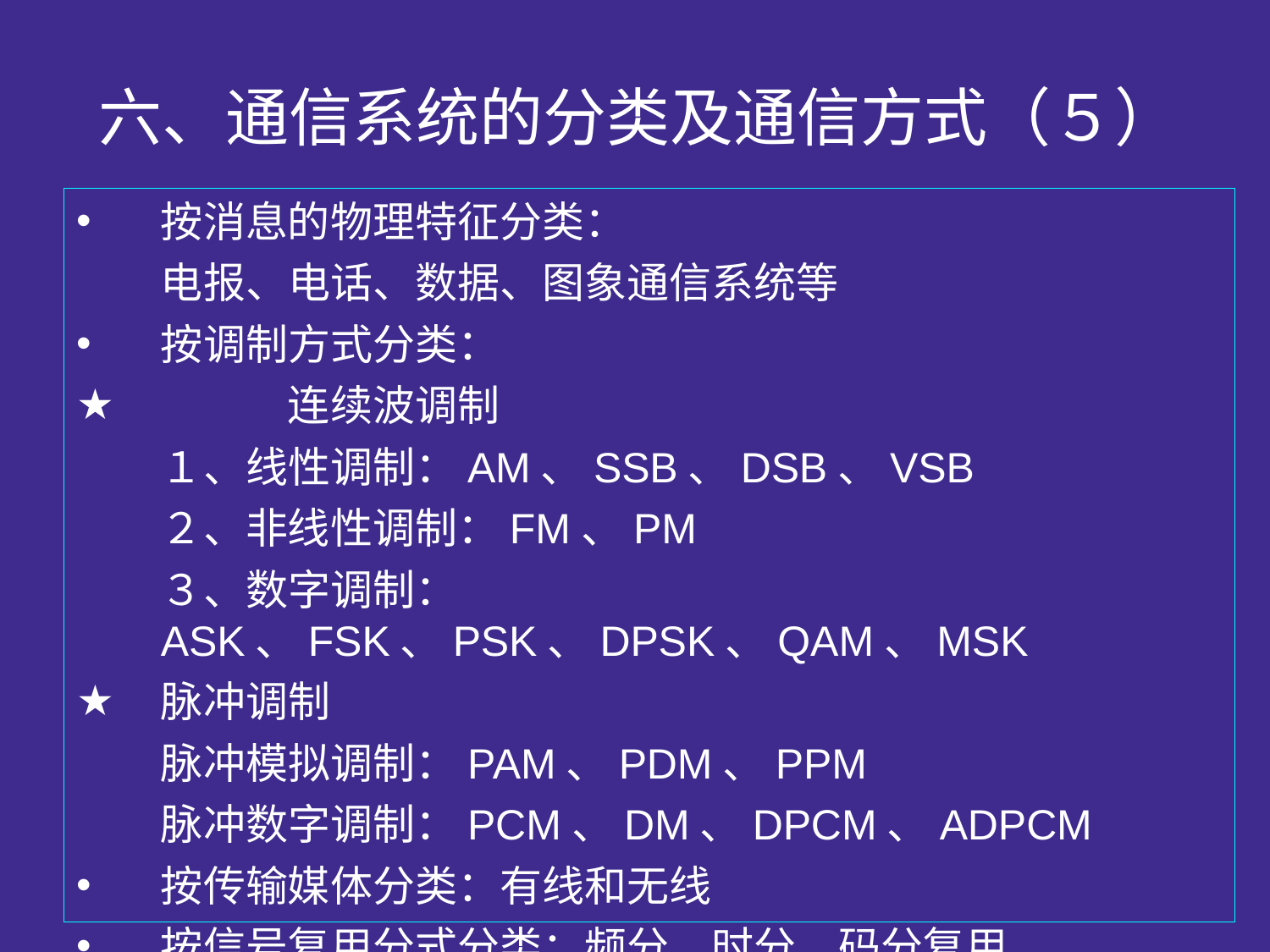

# 六、通信系统的分类及通信方式（５）
按消息的物理特征分类：
	电报、电话、数据、图象通信系统等
按调制方式分类：
	连续波调制
	１、线性调制：AM、SSB、DSB、VSB
	２、非线性调制：FM、PM
	３、数字调制：ASK、FSK、PSK、DPSK、QAM、MSK
脉冲调制
	脉冲模拟调制：PAM、PDM、PPM
	脉冲数字调制：PCM、DM、DPCM、ADPCM
按传输媒体分类：有线和无线
按信号复用分式分类：频分、时分、码分复用